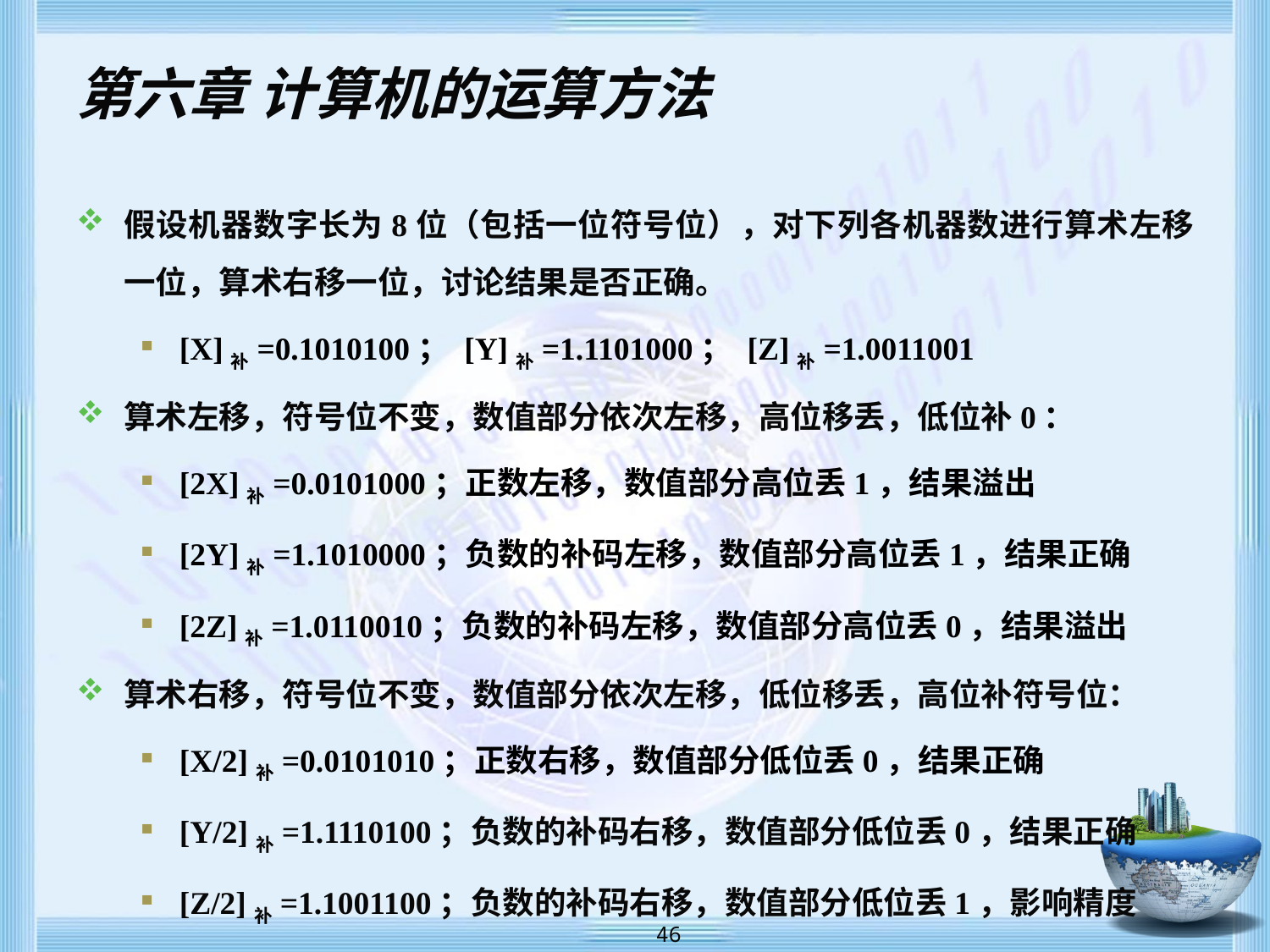

# 第六章 计算机的运算方法
假设机器数字长为8位（包括一位符号位），对下列各机器数进行算术左移一位，算术右移一位，讨论结果是否正确。
[X]补=0.1010100； [Y]补=1.1101000； [Z]补=1.0011001
算术左移，符号位不变，数值部分依次左移，高位移丢，低位补0：
[2X]补=0.0101000；正数左移，数值部分高位丢1，结果溢出
[2Y]补=1.1010000；负数的补码左移，数值部分高位丢1，结果正确
[2Z]补=1.0110010；负数的补码左移，数值部分高位丢0，结果溢出
算术右移，符号位不变，数值部分依次左移，低位移丢，高位补符号位：
[X/2]补=0.0101010；正数右移，数值部分低位丢0，结果正确
[Y/2]补=1.1110100；负数的补码右移，数值部分低位丢0，结果正确
[Z/2]补=1.1001100；负数的补码右移，数值部分低位丢1，影响精度

    46